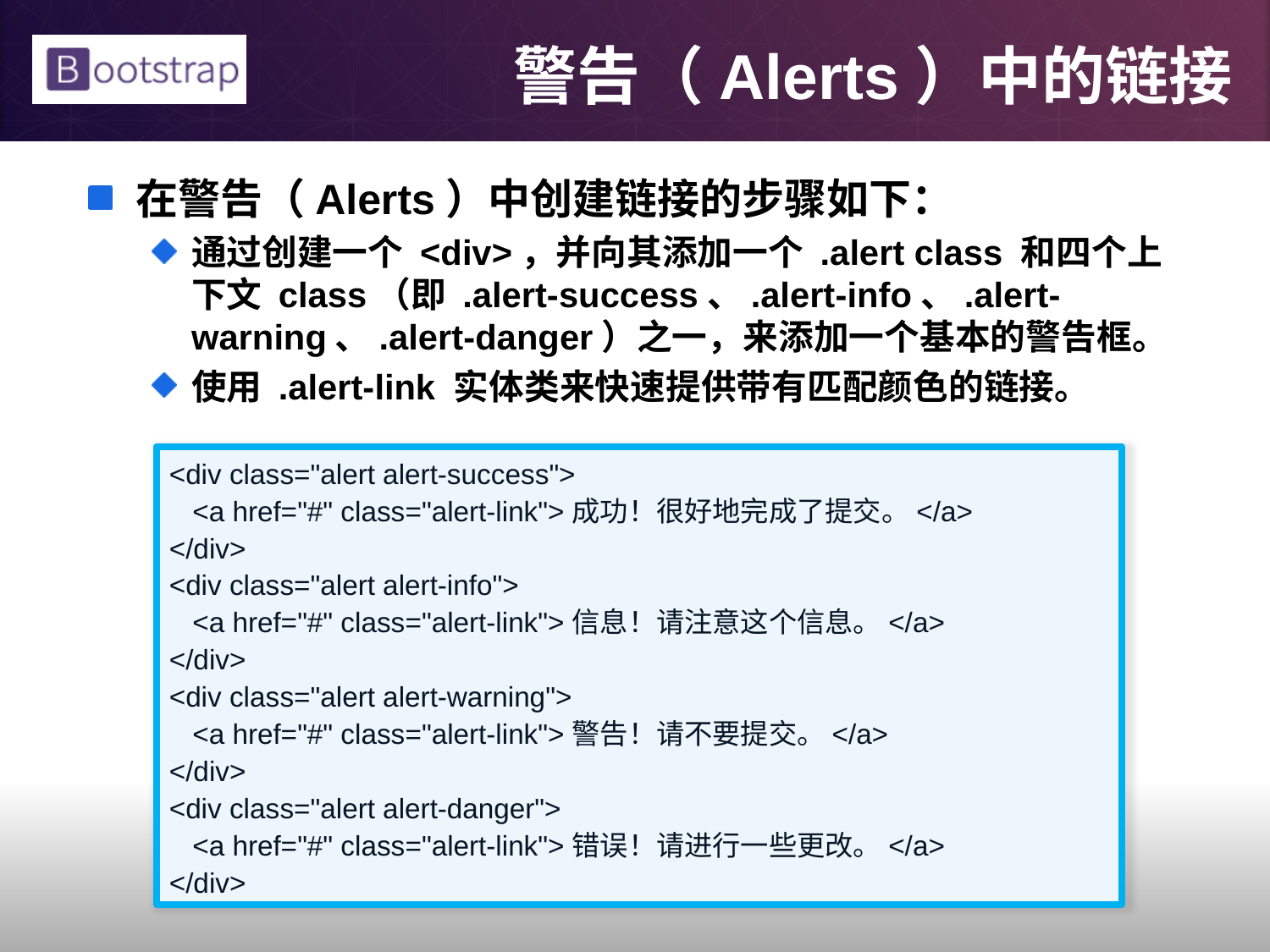

# 警告（Alerts）中的链接
在警告（Alerts）中创建链接的步骤如下：
通过创建一个 <div>，并向其添加一个 .alert class 和四个上下文 class（即 .alert-success、.alert-info、.alert-warning、.alert-danger）之一，来添加一个基本的警告框。
使用 .alert-link 实体类来快速提供带有匹配颜色的链接。

<div class="alert alert-success">
   <a href="#" class="alert-link">成功！很好地完成了提交。</a>
</div>
<div class="alert alert-info">
   <a href="#" class="alert-link">信息！请注意这个信息。</a>
</div>
<div class="alert alert-warning">
   <a href="#" class="alert-link">警告！请不要提交。</a>
</div>
<div class="alert alert-danger">
   <a href="#" class="alert-link">错误！请进行一些更改。</a>
</div>